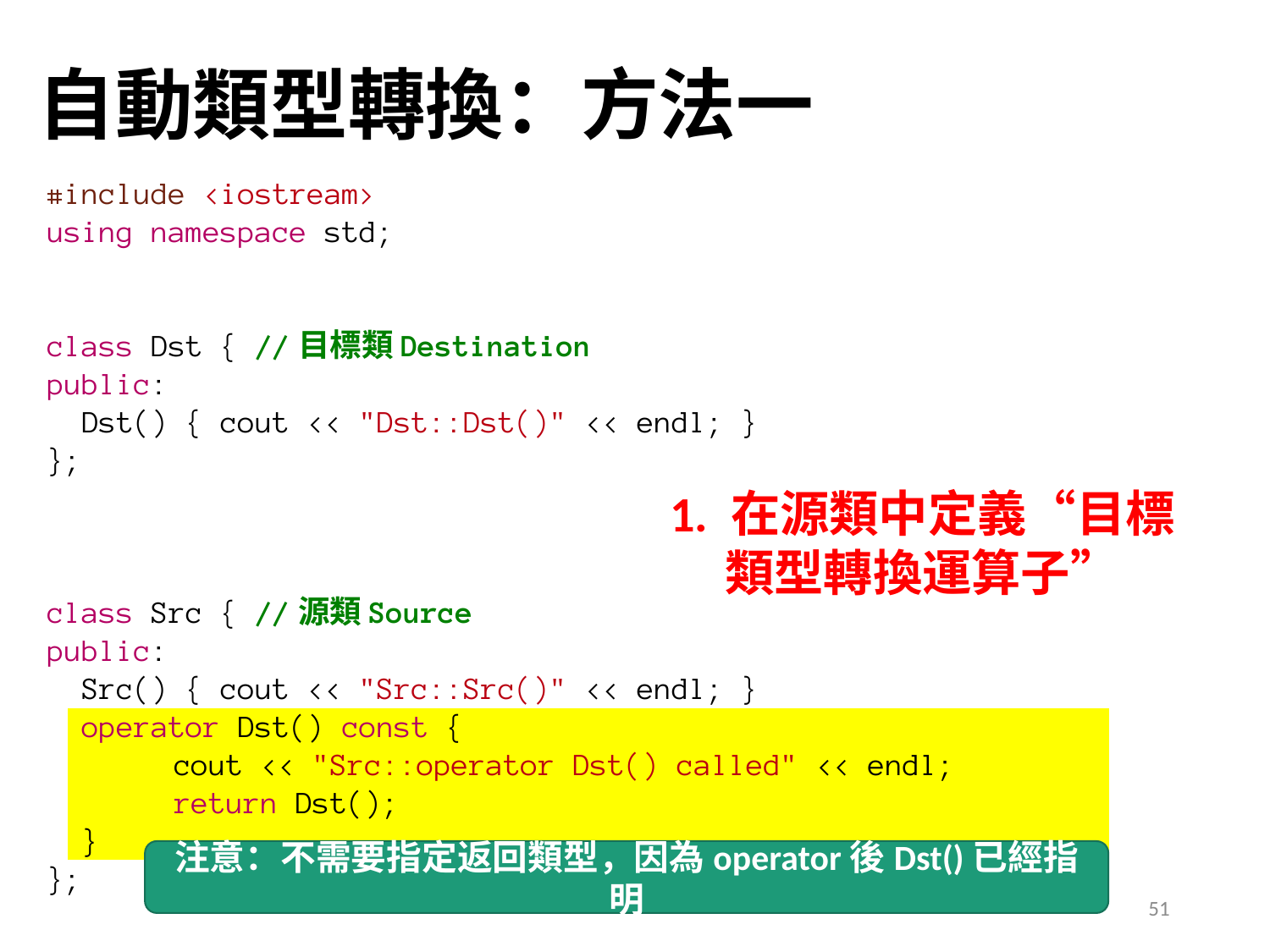

# 自動類型轉換：方法一
#include <iostream>
using namespace std;

class Dst { //目標類Destination
public:
  Dst() { cout << "Dst::Dst()" << endl; }
};

class Src { //源類Source
public:
  Src() { cout << "Src::Src()" << endl; }
  operator Dst() const {
	cout << "Src::operator Dst() called" << endl;
	return Dst();
  }
};
1. 在源類中定義“目標類型轉換運算子”

注意：不需要指定返回類型，因為operator後Dst()已經指明
51